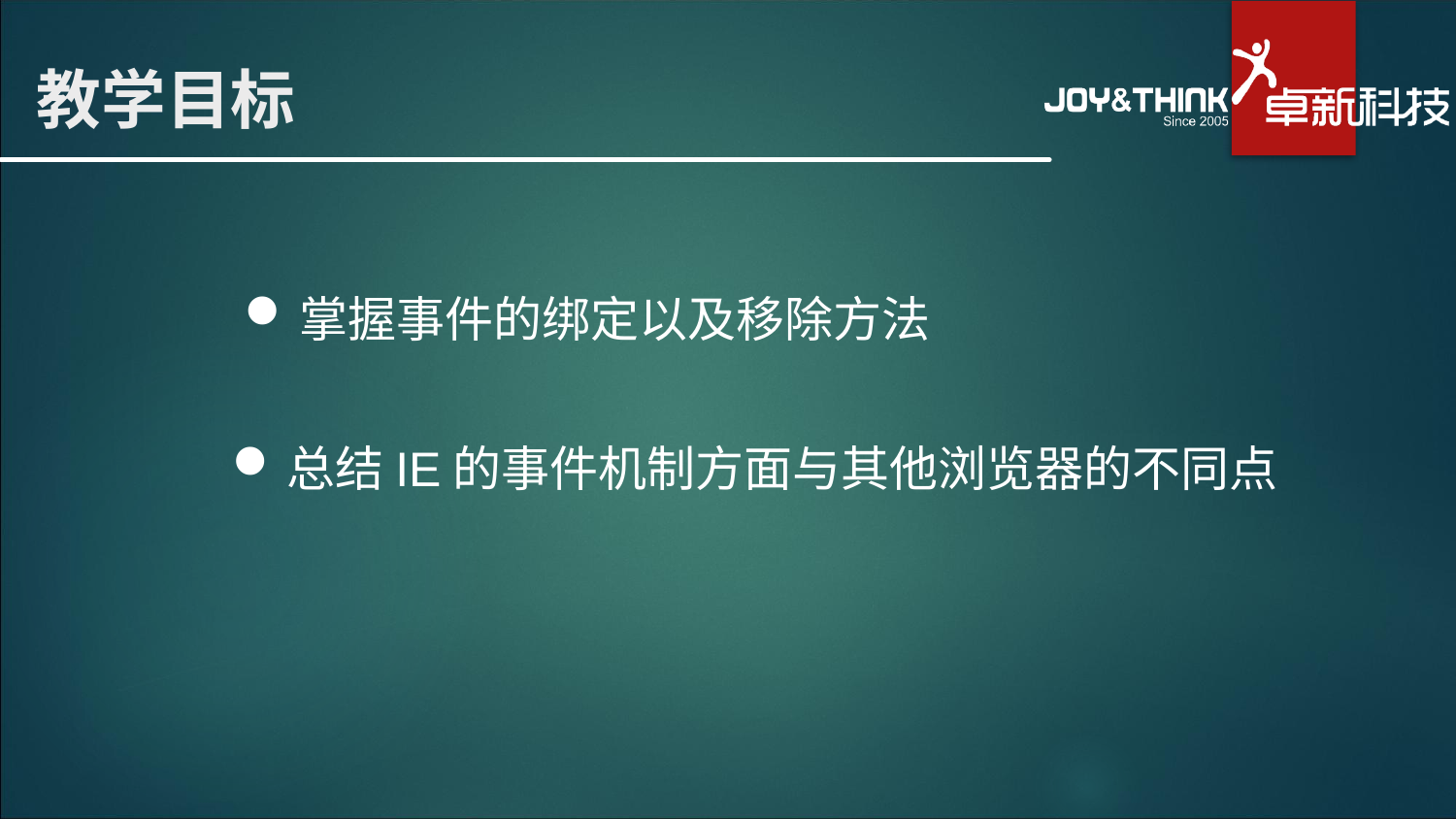

# 教学目标
掌握事件的绑定以及移除方法
总结IE的事件机制方面与其他浏览器的不同点